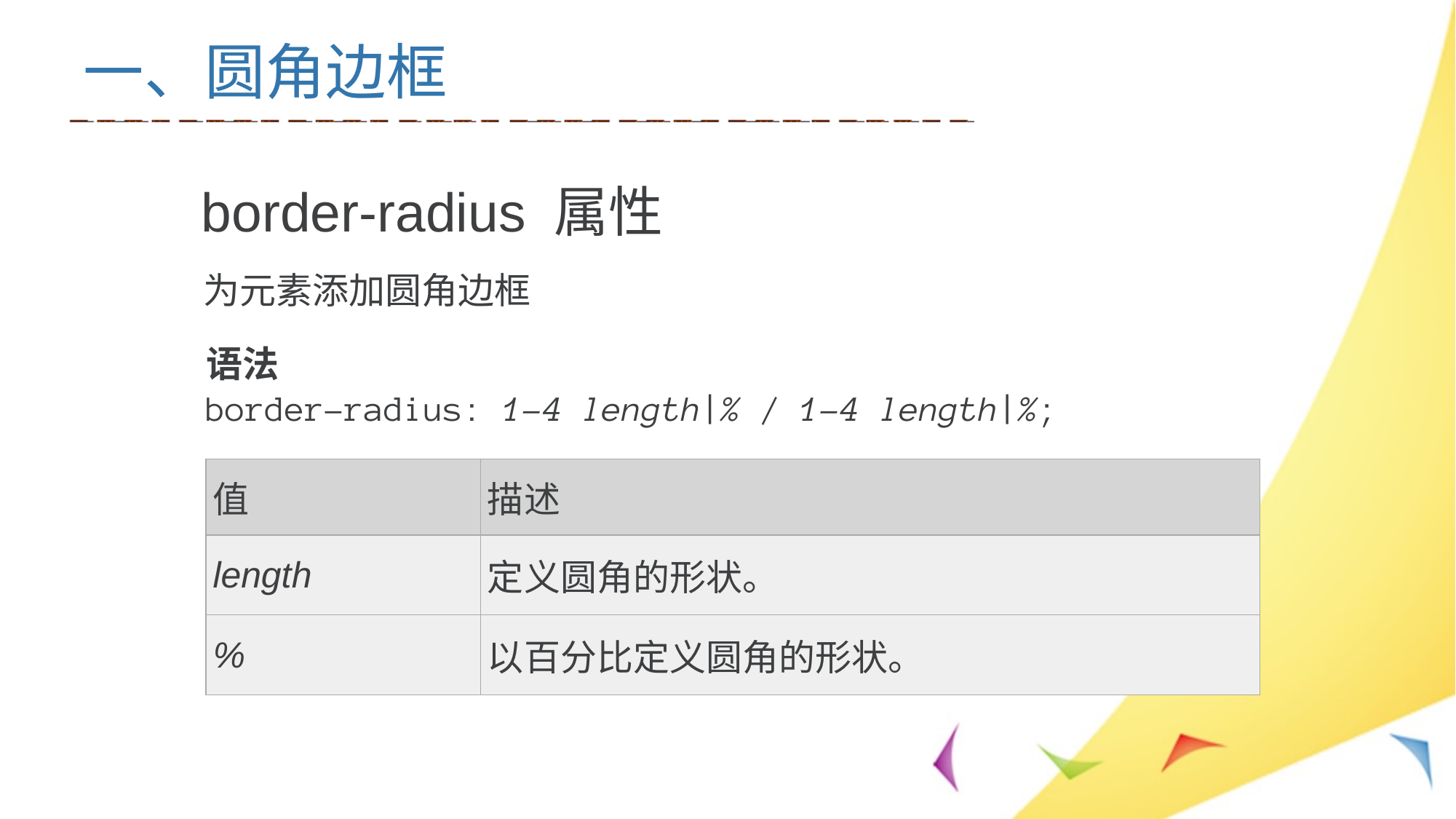

# 一、圆角边框
border-radius 属性
为元素添加圆角边框
语法
border-radius: 1-4 length|% / 1-4 length|%;
| 值 | 描述 |
| --- | --- |
| length | 定义圆角的形状。 |
| % | 以百分比定义圆角的形状。 |